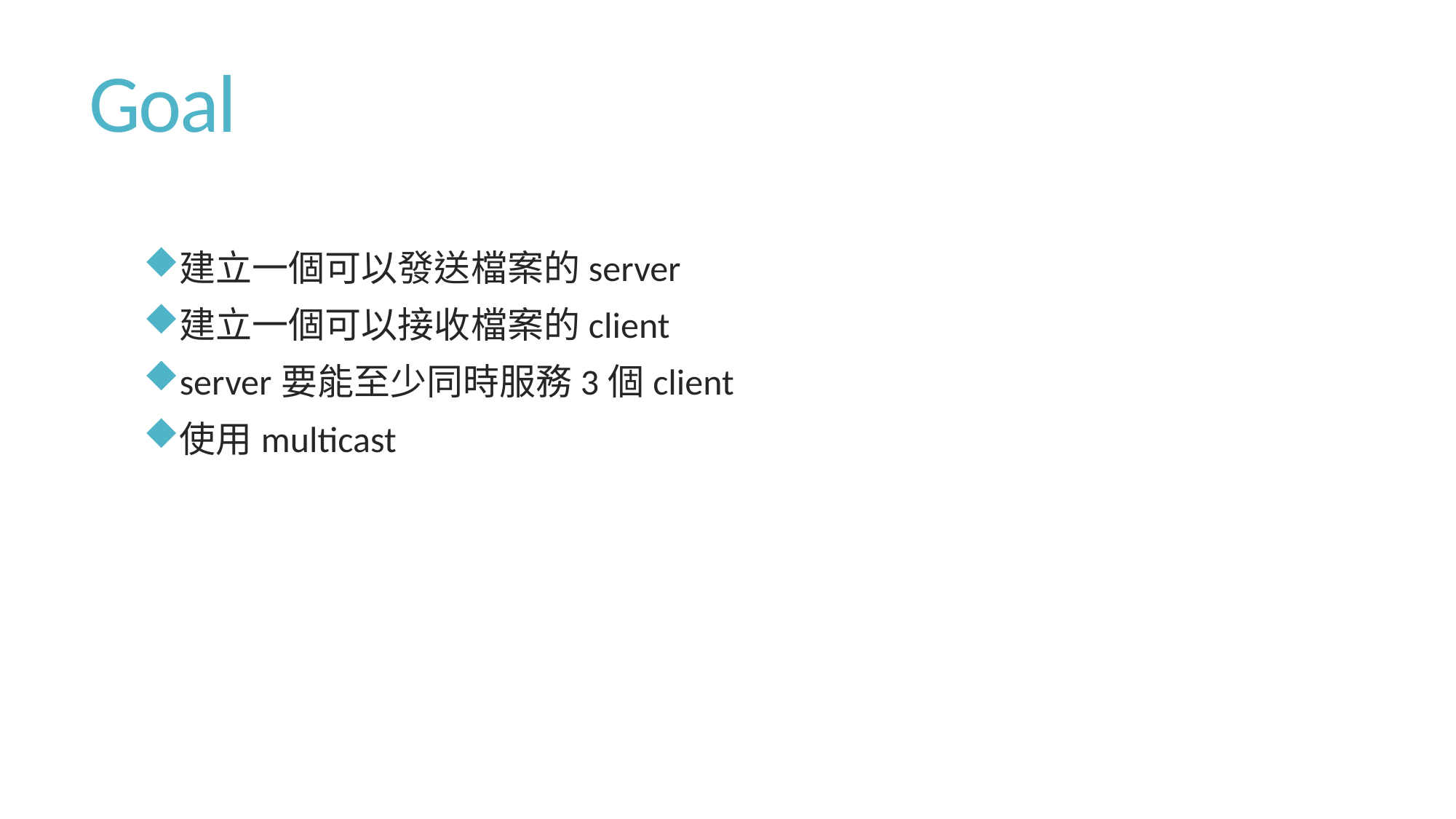

# Goal
建立一個可以發送檔案的server
建立一個可以接收檔案的client
server要能至少同時服務3個client
使用multicast